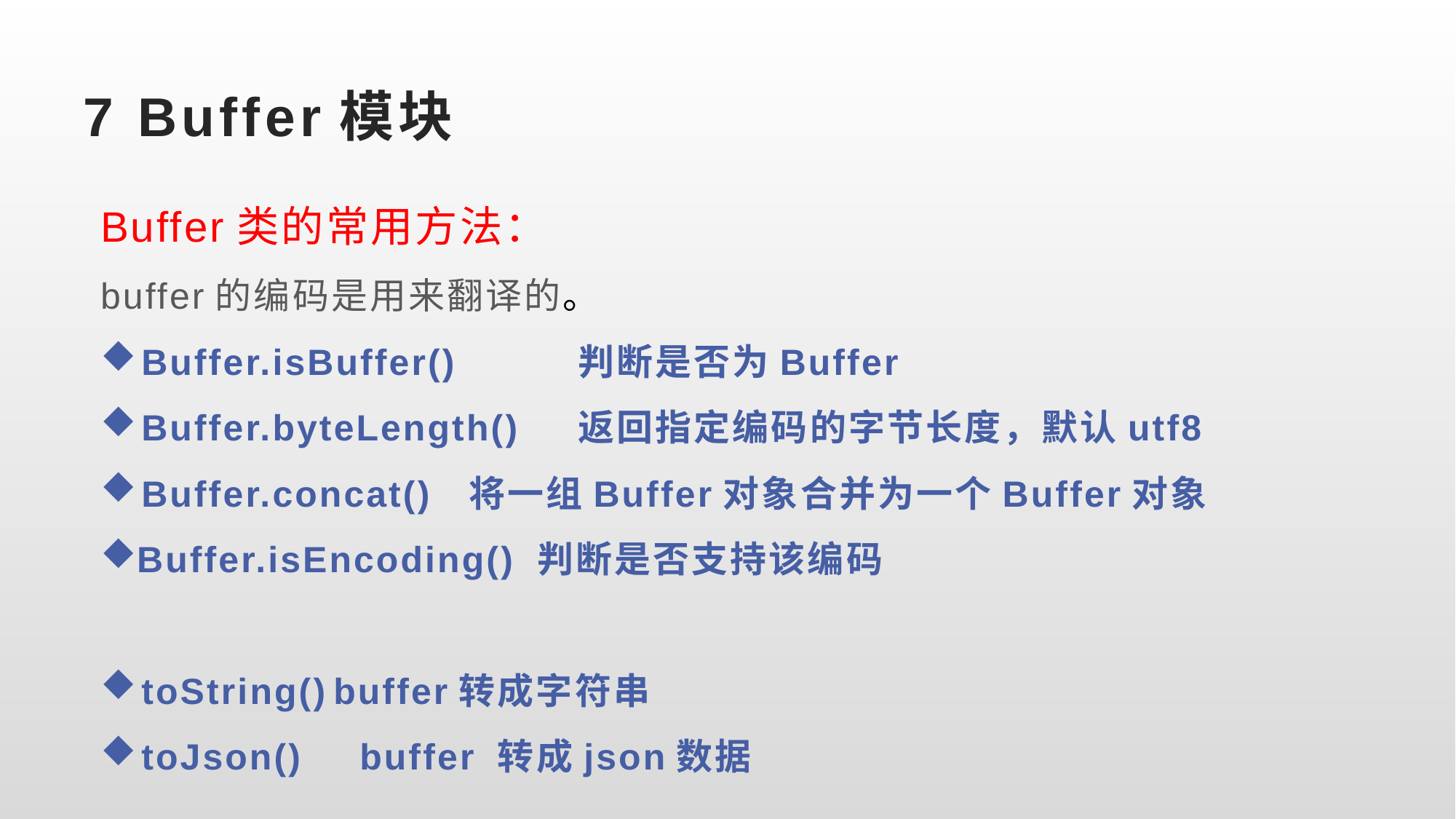

# 7 Buffer模块
Buffer类的常用方法：
buffer的编码是用来翻译的。
Buffer.isBuffer() 	判断是否为Buffer
Buffer.byteLength() 	返回指定编码的字节长度，默认utf8
Buffer.concat() 	将一组Buffer对象合并为一个Buffer对象
Buffer.isEncoding() 	判断是否支持该编码

toString()	buffer转成字符串
toJson() 		buffer 转成json数据